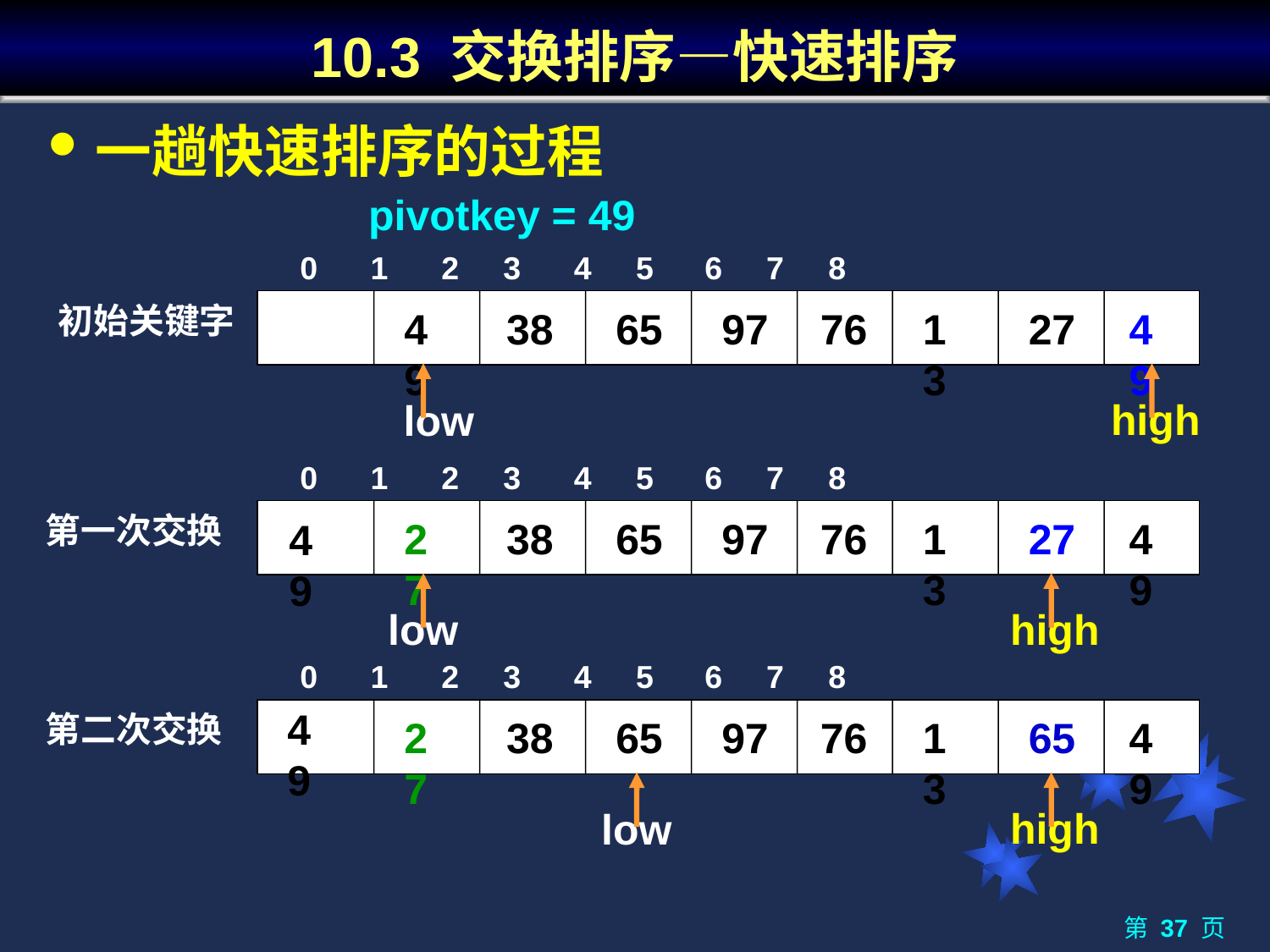

# 10.3 交换排序—快速排序
一趟快速排序的过程
pivotkey = 49
0      1      2     3      4     5      6     7     8

49
38
65
97
76
13
27
49
初始关键字

high
low
0      1      2     3      4     5      6     7     8

27
38
65
97
76
13
27
49
第一次交换

high
low
49
0      1      2     3      4     5      6     7     8

27
38
65
97
76
13
65
49
第二次交换

high
low
49
第 37 页